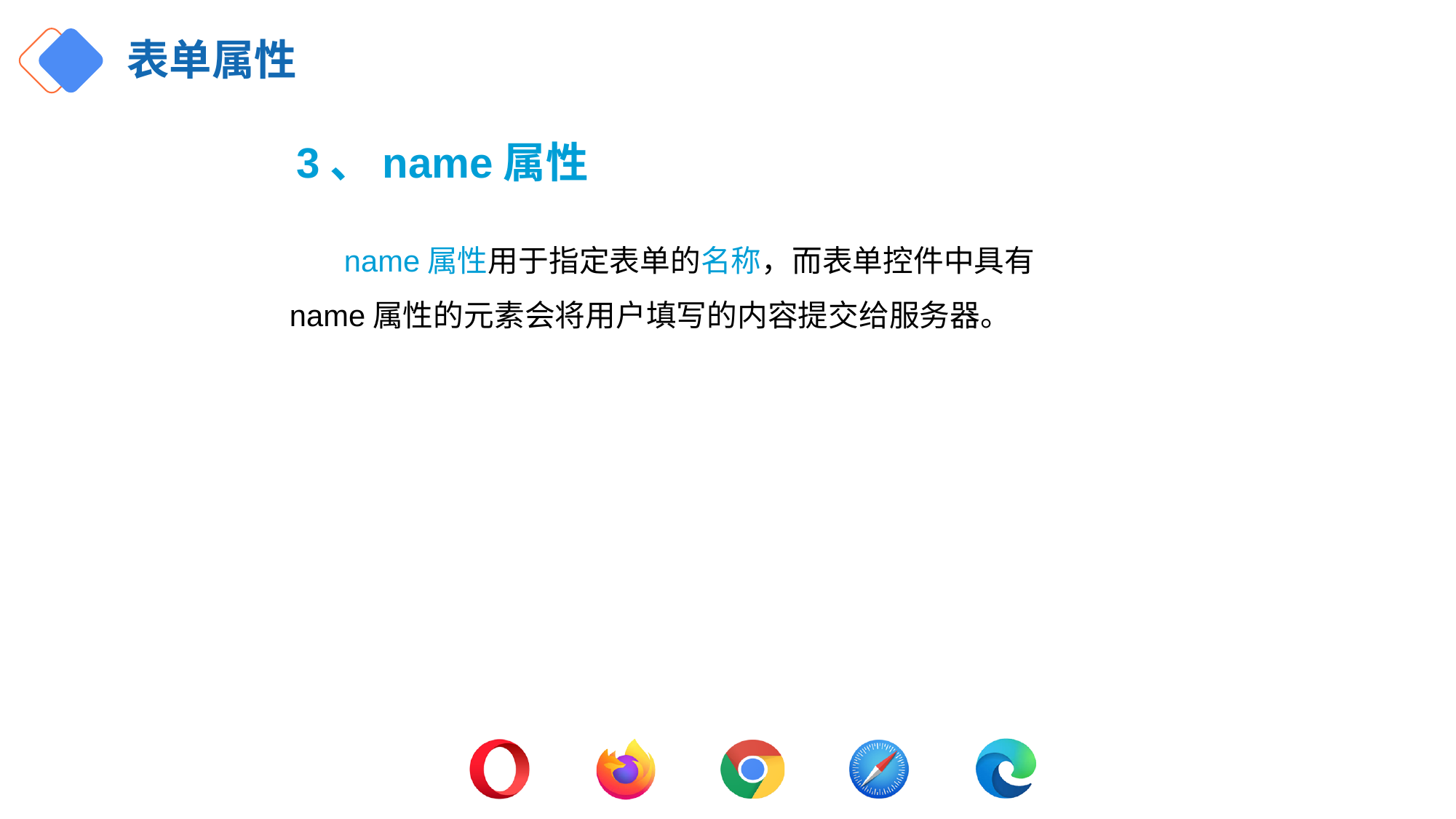

# 表单属性
3、name属性
name属性用于指定表单的名称，而表单控件中具有name属性的元素会将用户填写的内容提交给服务器。